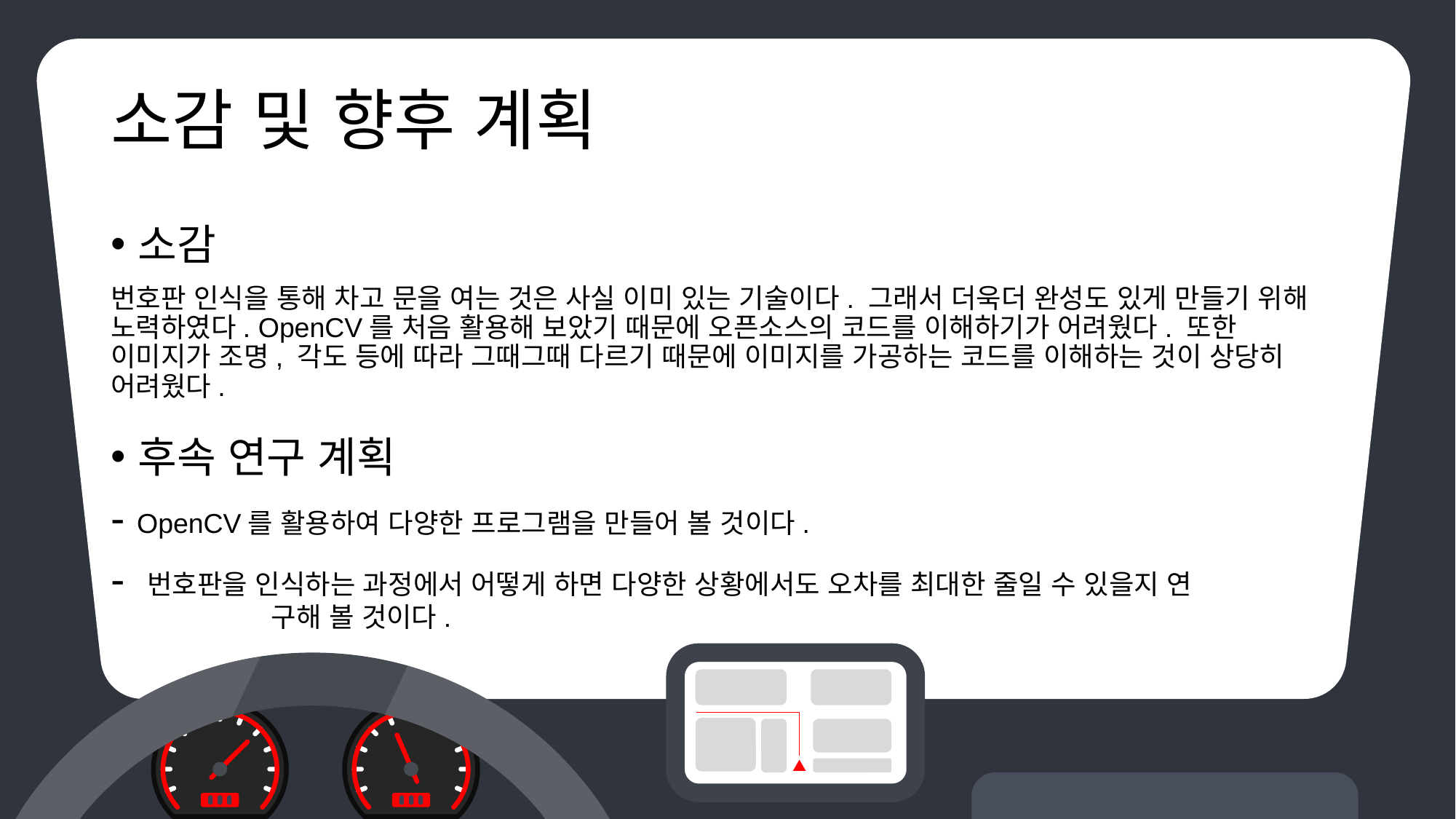

# 소감 및 향후 계획

소감
번호판 인식을 통해 차고 문을 여는 것은 사실 이미 있는 기술이다. 그래서 더욱더 완성도 있게 만들기 위해 노력하였다. OpenCV를 처음 활용해 보았기 때문에 오픈소스의 코드를 이해하기가 어려웠다. 또한 이미지가 조명, 각도 등에 따라 그때그때 다르기 때문에 이미지를 가공하는 코드를 이해하는 것이 상당히 어려웠다.

후속 연구 계획
- OpenCV를 활용하여 다양한 프로그램을 만들어 볼 것이다.
- 번호판을 인식하는 과정에서 어떻게 하면 다양한 상황에서도 오차를 최대한 줄일 수 있을지 연                                         구해 볼 것이다.